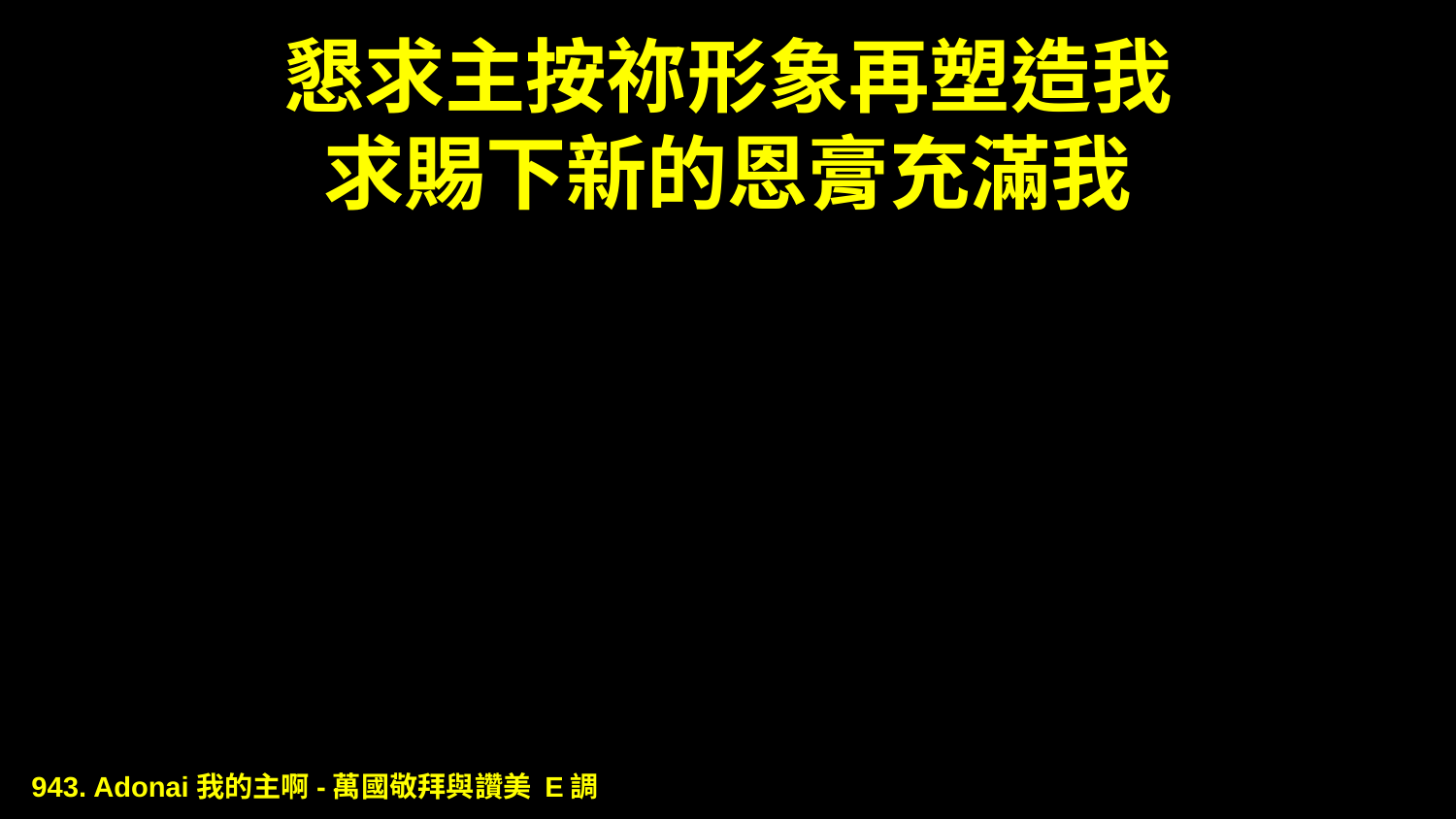

# 懇求主按祢形象再塑造我 求賜下新的恩膏充滿我
943. Adonai我的主啊-萬國敬拜與讚美 E調